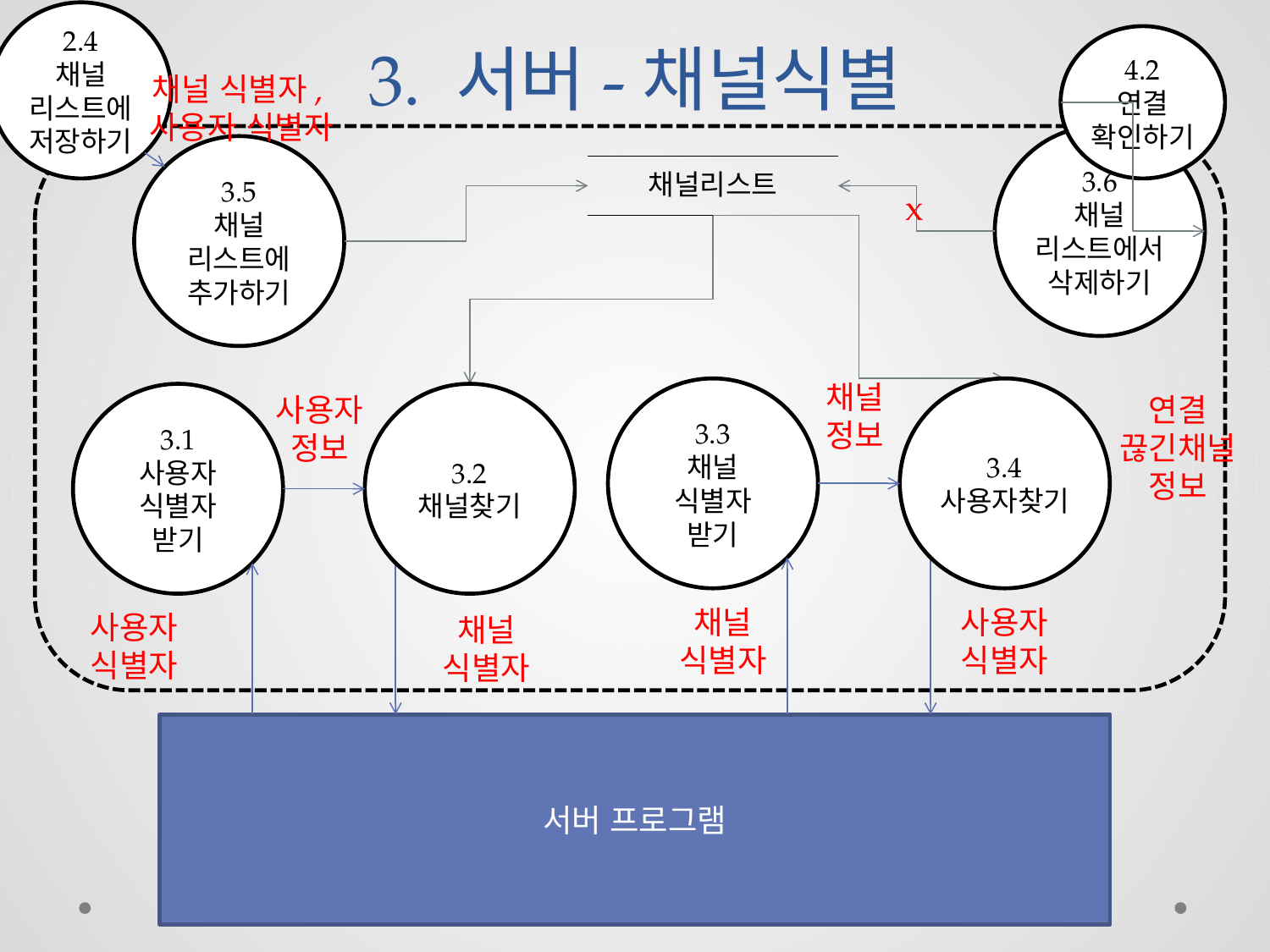

# 3. 서버-채널식별
2.4
채널 리스트에 저장하기
4.2
연결 확인하기
채널 식별자,
사용자 식별자

3.6
채널 리스트에서 삭제하기
3.5
채널 리스트에 추가하기
| 채널리스트 |
| --- |
x
채널
정보
3.3
채널
식별자
받기
3.4
사용자찾기
3.1
사용자
식별자
받기
사용자
정보
3.2
채널찾기
연결 끊긴채널 정보
사용자
식별자
채널
식별자
사용자
식별자
채널
식별자
서버 프로그램